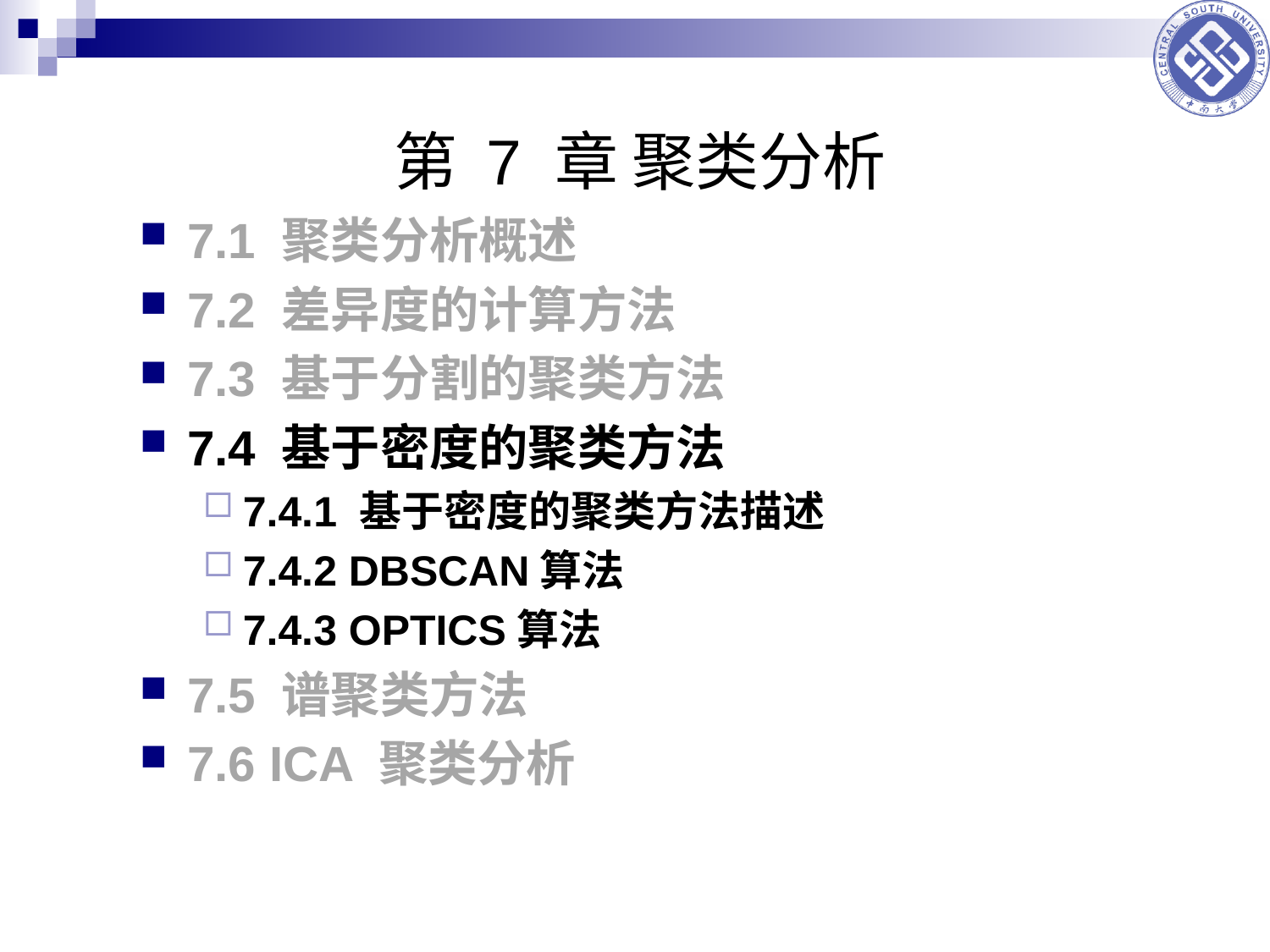

第 7 章 聚类分析
7.1 聚类分析概述
7.2 差异度的计算方法
7.3 基于分割的聚类方法
7.4 基于密度的聚类方法
7.4.1 基于密度的聚类方法描述
7.4.2 DBSCAN算法
7.4.3 OPTICS算法
7.5 谱聚类方法
7.6 ICA 聚类分析